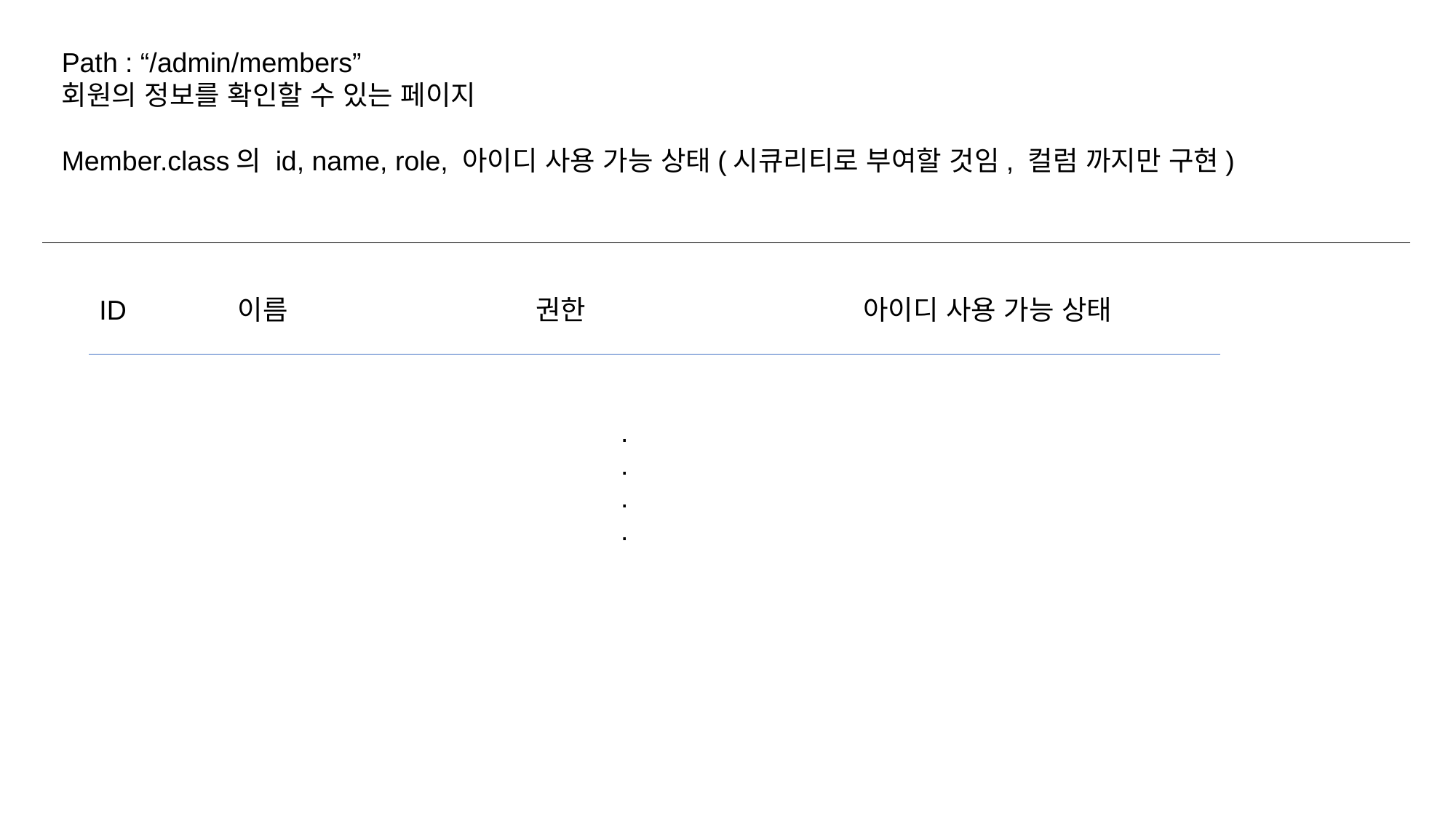

Path : “/admin/members”
회원의 정보를 확인할 수 있는 페이지

Member.class의 id, name, role, 아이디 사용 가능 상태(시큐리티로 부여할 것임, 컬럼 까지만 구현)
ID	   이름			권한			아이디 사용 가능 상태
.
.
.
.